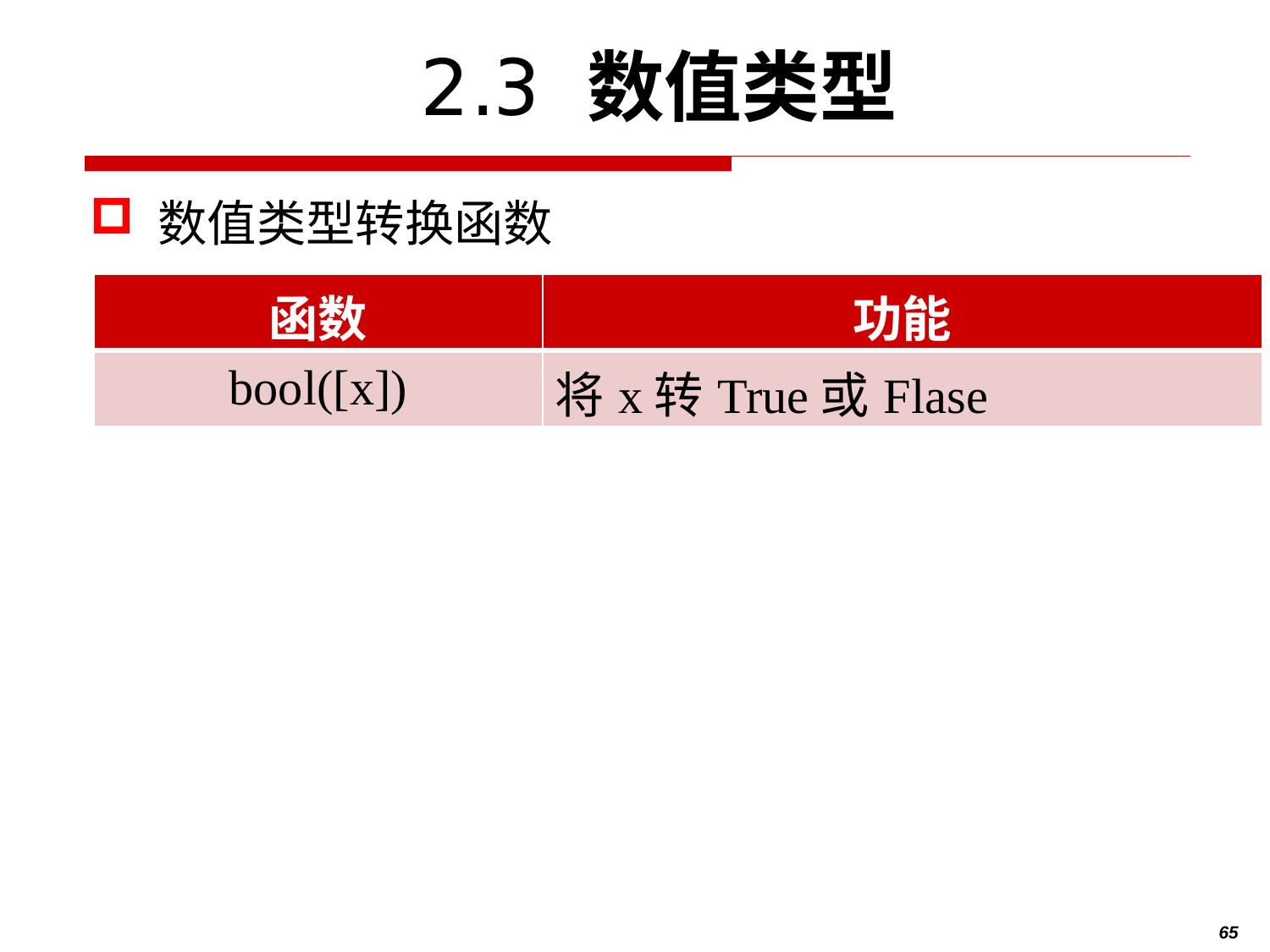

# 2.3 数值类型
 数值类型转换函数
| 函数 | 功能 |
| --- | --- |
| bool([x]) | 将x转True或Flase |
65